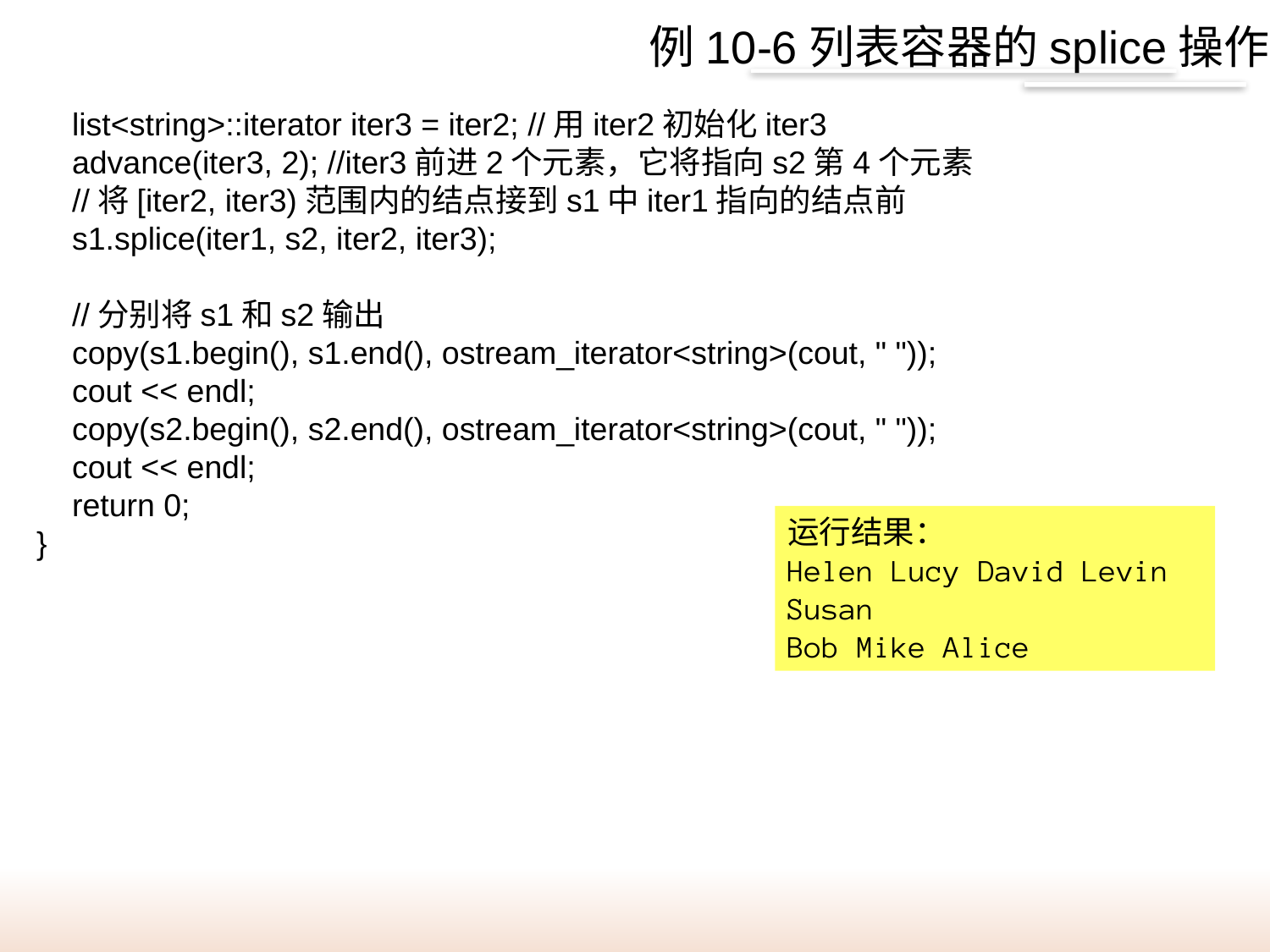

# 例10-6列表容器的splice操作
    list<string>::iterator iter3 = iter2; //用iter2初始化iter3
    advance(iter3, 2); //iter3前进2个元素，它将指向s2第4个元素
    //将[iter2, iter3)范围内的结点接到s1中iter1指向的结点前
    s1.splice(iter1, s2, iter2, iter3);

    //分别将s1和s2输出
    copy(s1.begin(), s1.end(), ostream_iterator<string>(cout, " "));
    cout << endl;
    copy(s2.begin(), s2.end(), ostream_iterator<string>(cout, " "));
    cout << endl;
    return 0;
}
运行结果：
Helen Lucy David Levin Susan
Bob Mike Alice